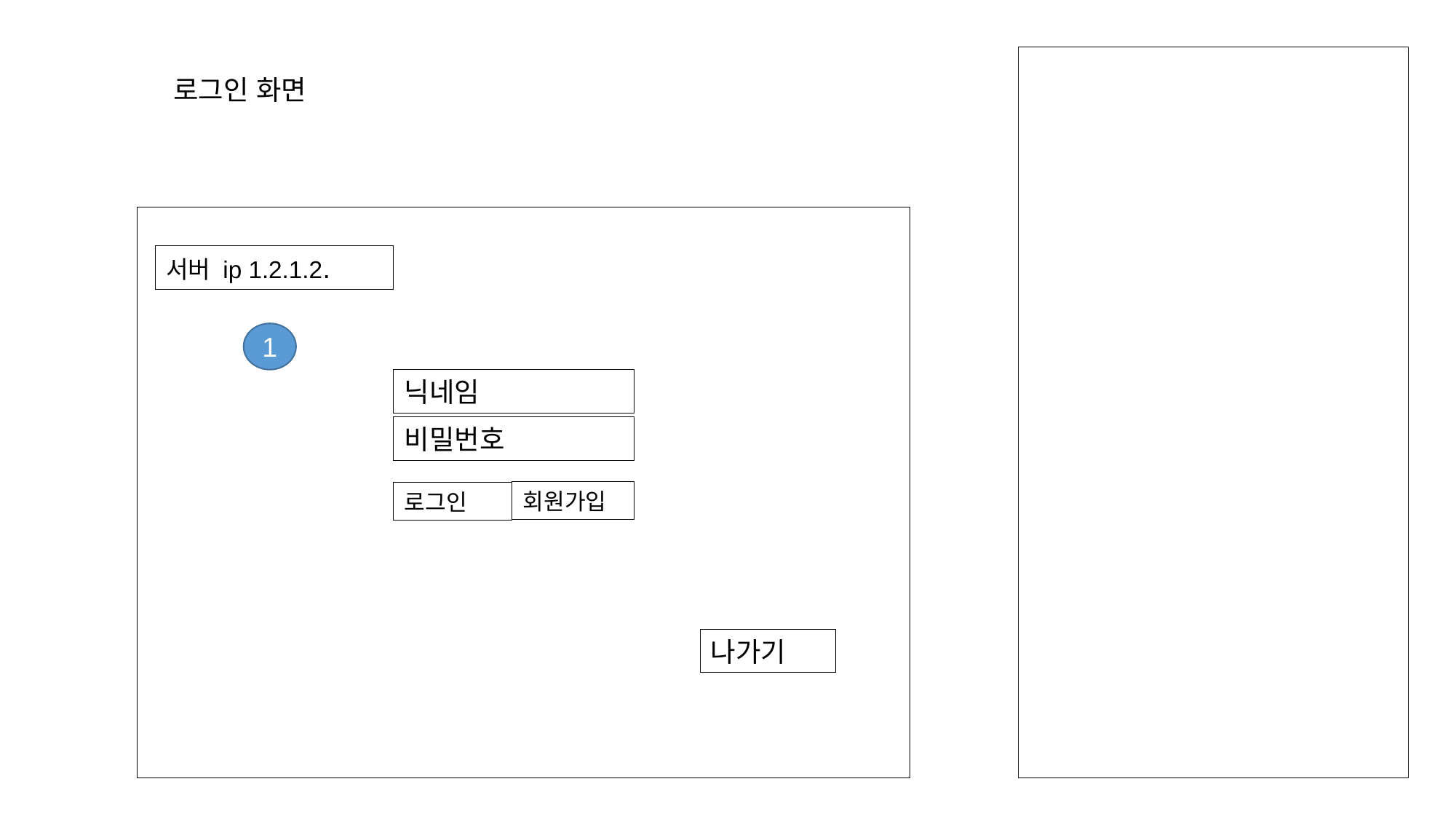

로그인 화면

서버 ip 1.2.1.2.
1
닉네임
비밀번호
회원가입
로그인
나가기